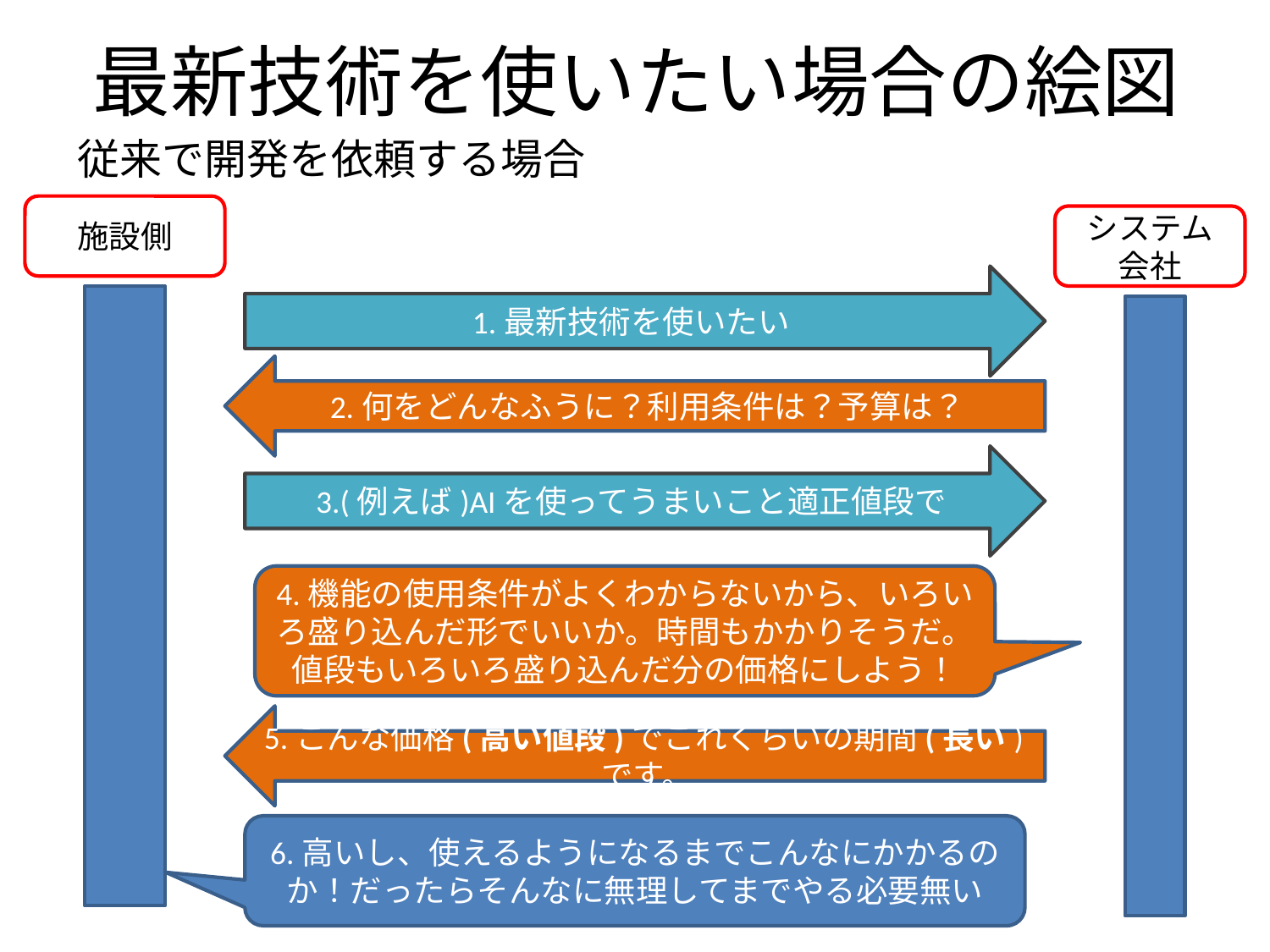

# 最新技術を使いたい場合の絵図
従来で開発を依頼する場合
施設側
システム会社
1.最新技術を使いたい

2.何をどんなふうに？利用条件は？予算は？
3.(例えば)AIを使ってうまいこと適正値段で
4.機能の使用条件がよくわからないから、いろいろ盛り込んだ形でいいか。時間もかかりそうだ。
値段もいろいろ盛り込んだ分の価格にしよう！
5.こんな価格(高い値段)でこれくらいの期間(長い)です。
6.高いし、使えるようになるまでこんなにかかるのか！だったらそんなに無理してまでやる必要無い